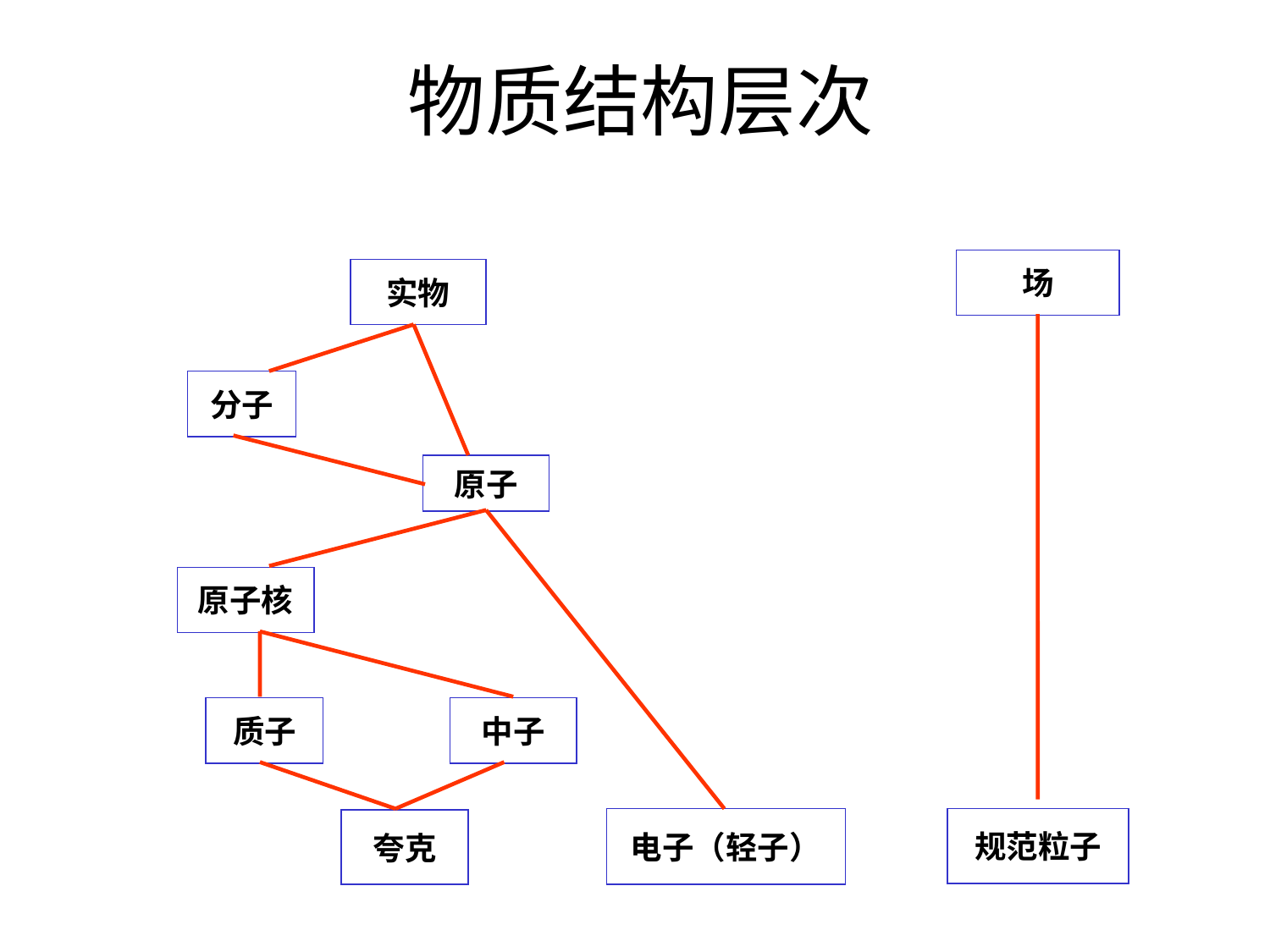

物质结构层次
场
实物

分子

原子

原子核

质子
中子

电子（轻子）
规范粒子
夸克